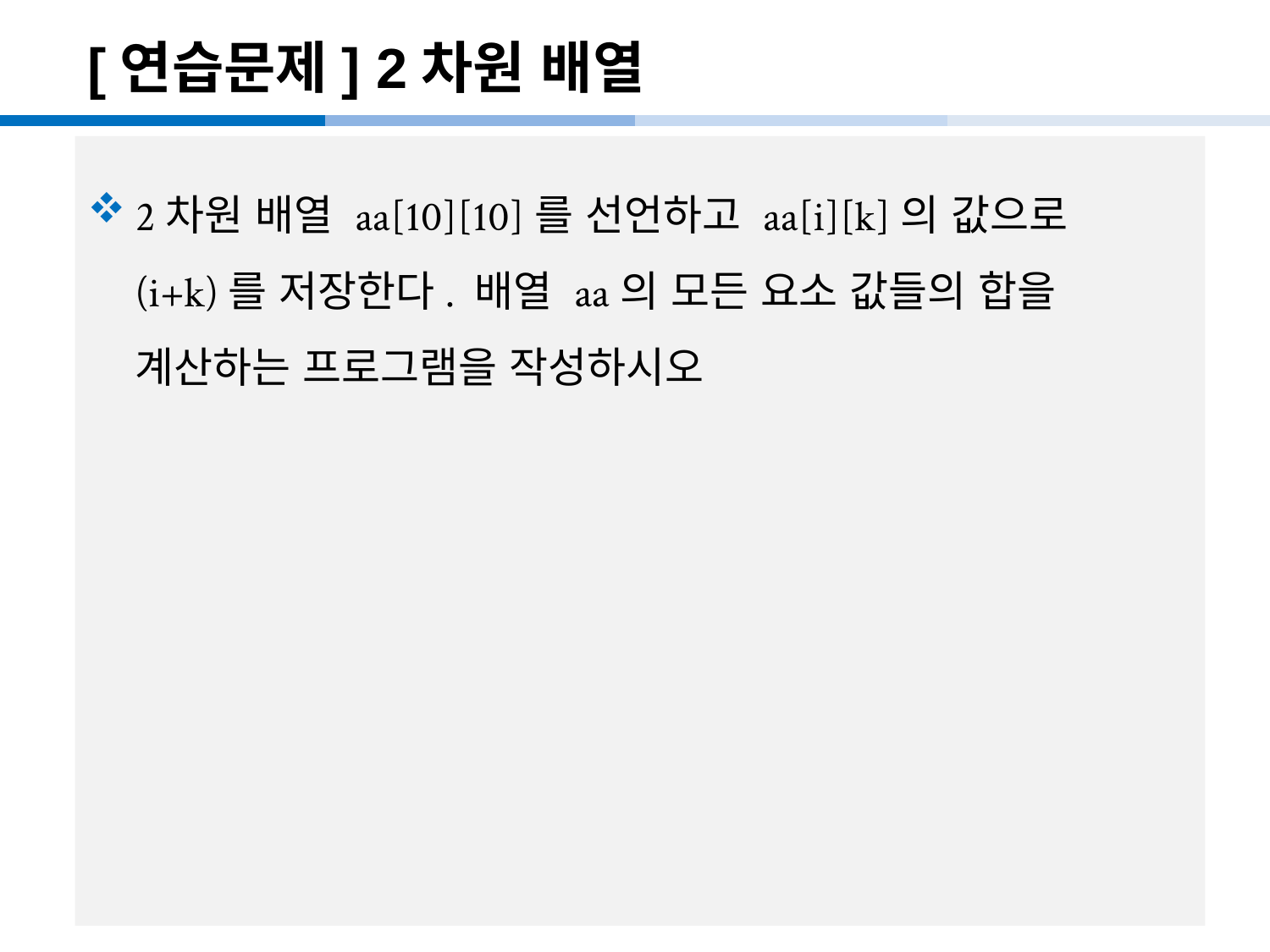

# [연습문제] 2차원 배열
2차원 배열 aa[10][10]를 선언하고 aa[i][k]의 값으로 (i+k)를 저장한다. 배열 aa의 모든 요소 값들의 합을 계산하는 프로그램을 작성하시오